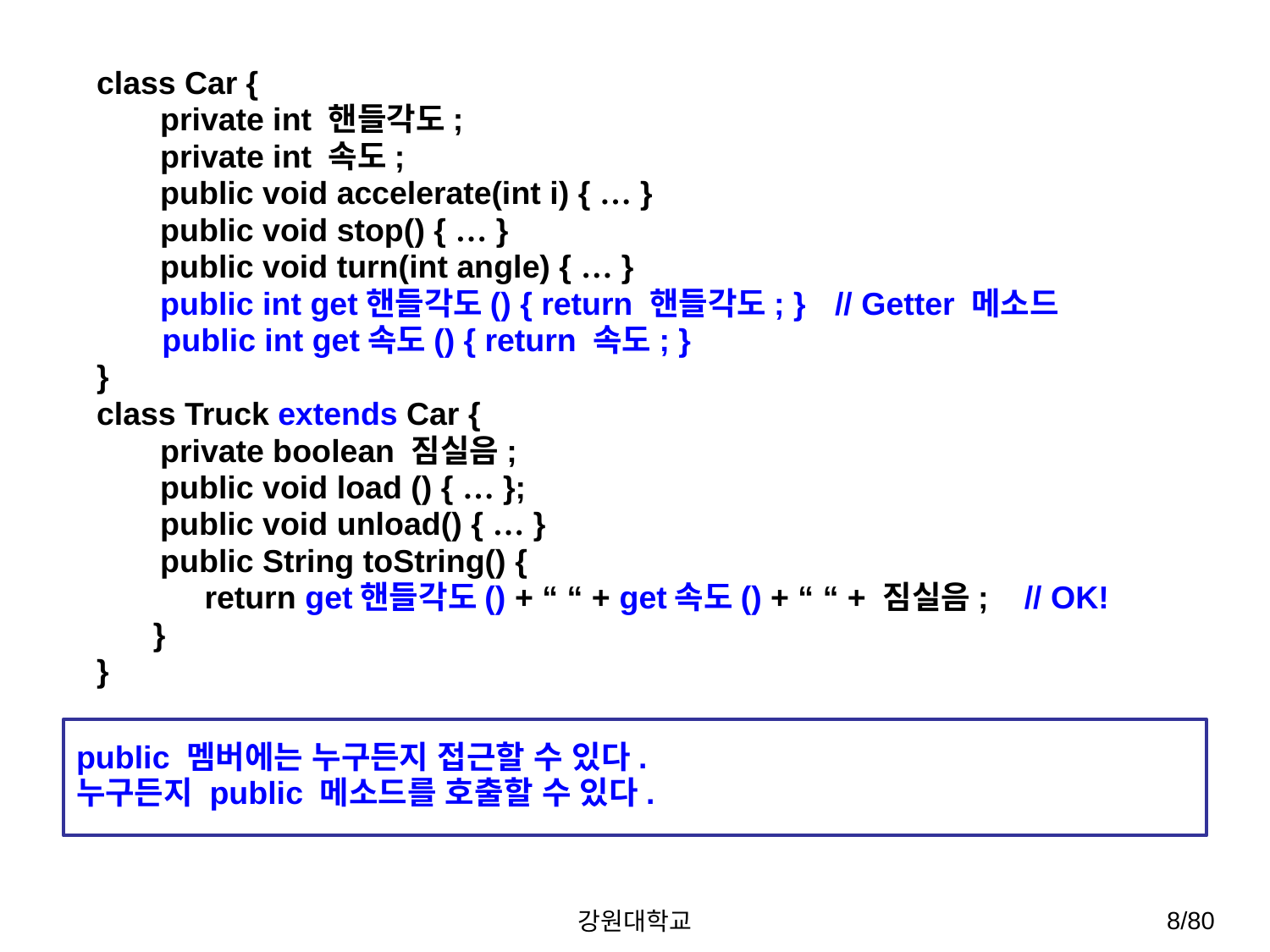

class Car {
private int 핸들각도;
private int 속도;
public void accelerate(int i) { … }
public void stop() { … }
public void turn(int angle) { … }
public int get핸들각도() { return 핸들각도; }	// Getter 메소드
	  public int get속도() { return 속도; }
}
class Truck extends Car {
private boolean 짐실음;
public void load () { … };
public void unload() { … }
public String toString() {
     return get핸들각도() + “ “ + get속도() + “ “ + 짐실음;    // OK!
	 }
}
public 멤버에는 누구든지 접근할 수 있다.
누구든지 public 메소드를 호출할 수 있다.
강원대학교